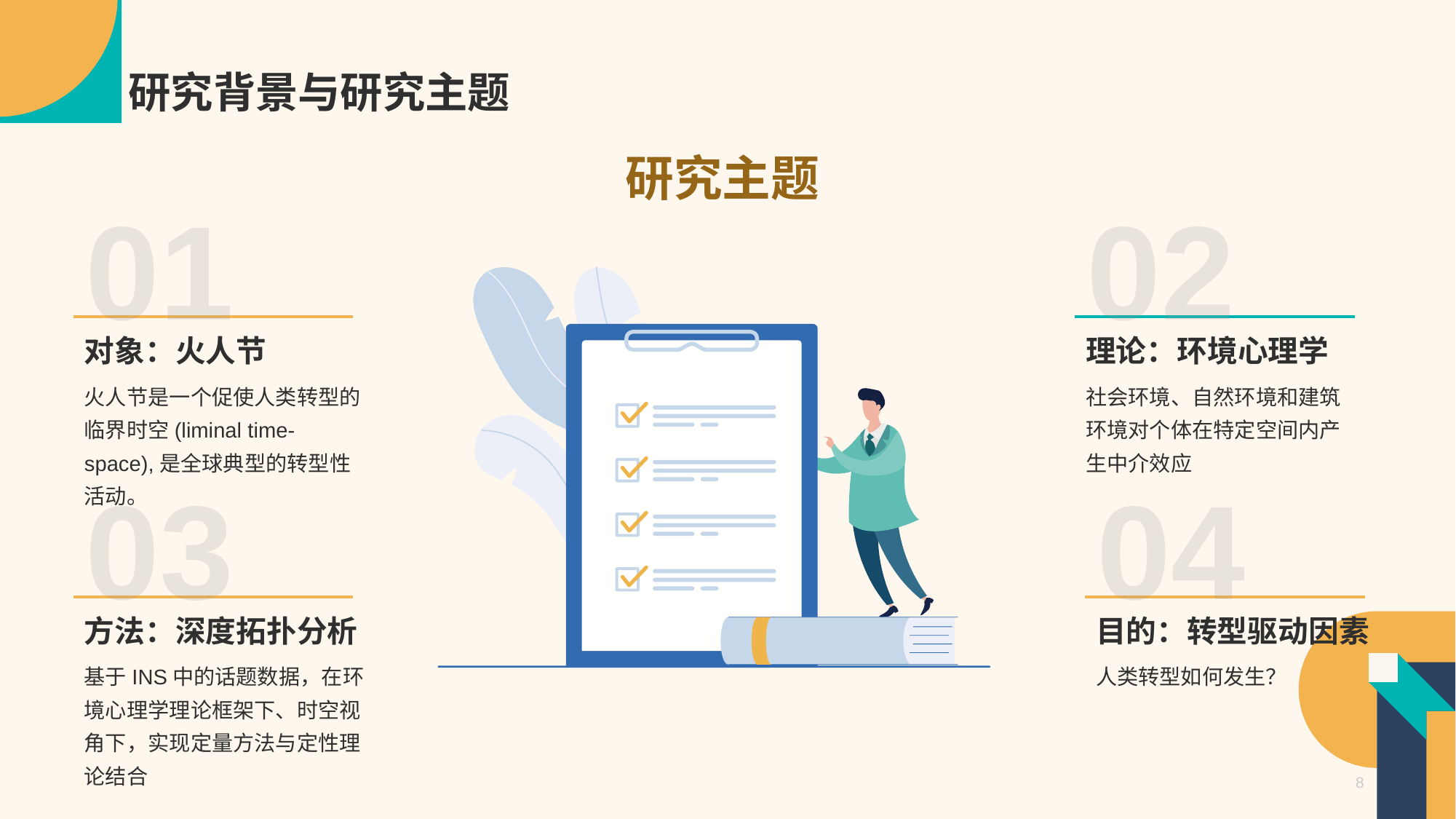

# 研究背景与研究主题
研究主题
01
对象：火人节
火人节是一个促使人类转型的临界时空(liminal time-space),是全球典型的转型性活动。
02
理论：环境心理学
社会环境、自然环境和建筑环境对个体在特定空间内产生中介效应
03
方法：深度拓扑分析
基于INS中的话题数据，在环境心理学理论框架下、时空视角下，实现定量方法与定性理论结合
04
目的：转型驱动因素
人类转型如何发生？

8